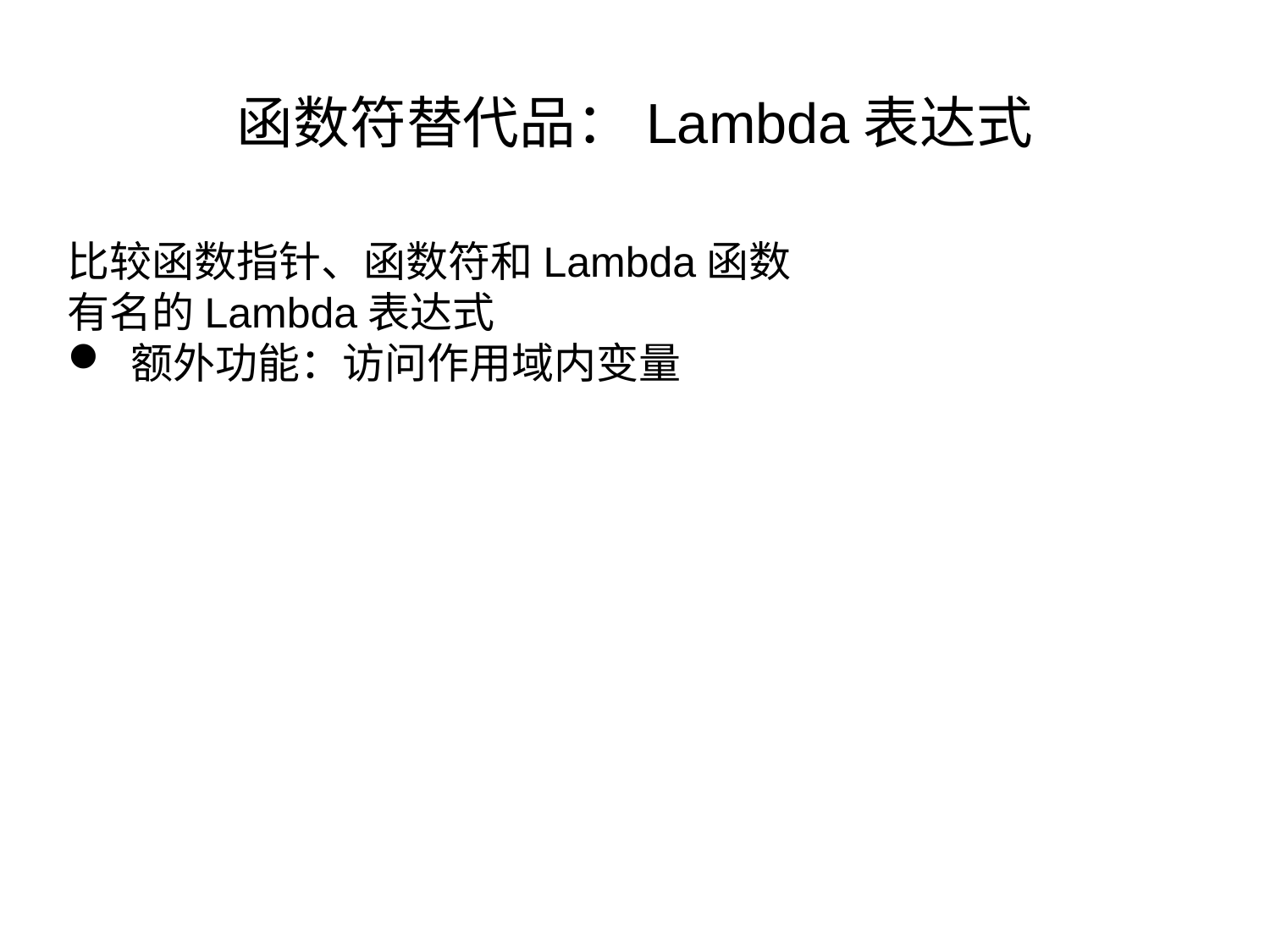

函数符替代品：Lambda表达式
比较函数指针、函数符和Lambda函数
有名的Lambda表达式
额外功能：访问作用域内变量